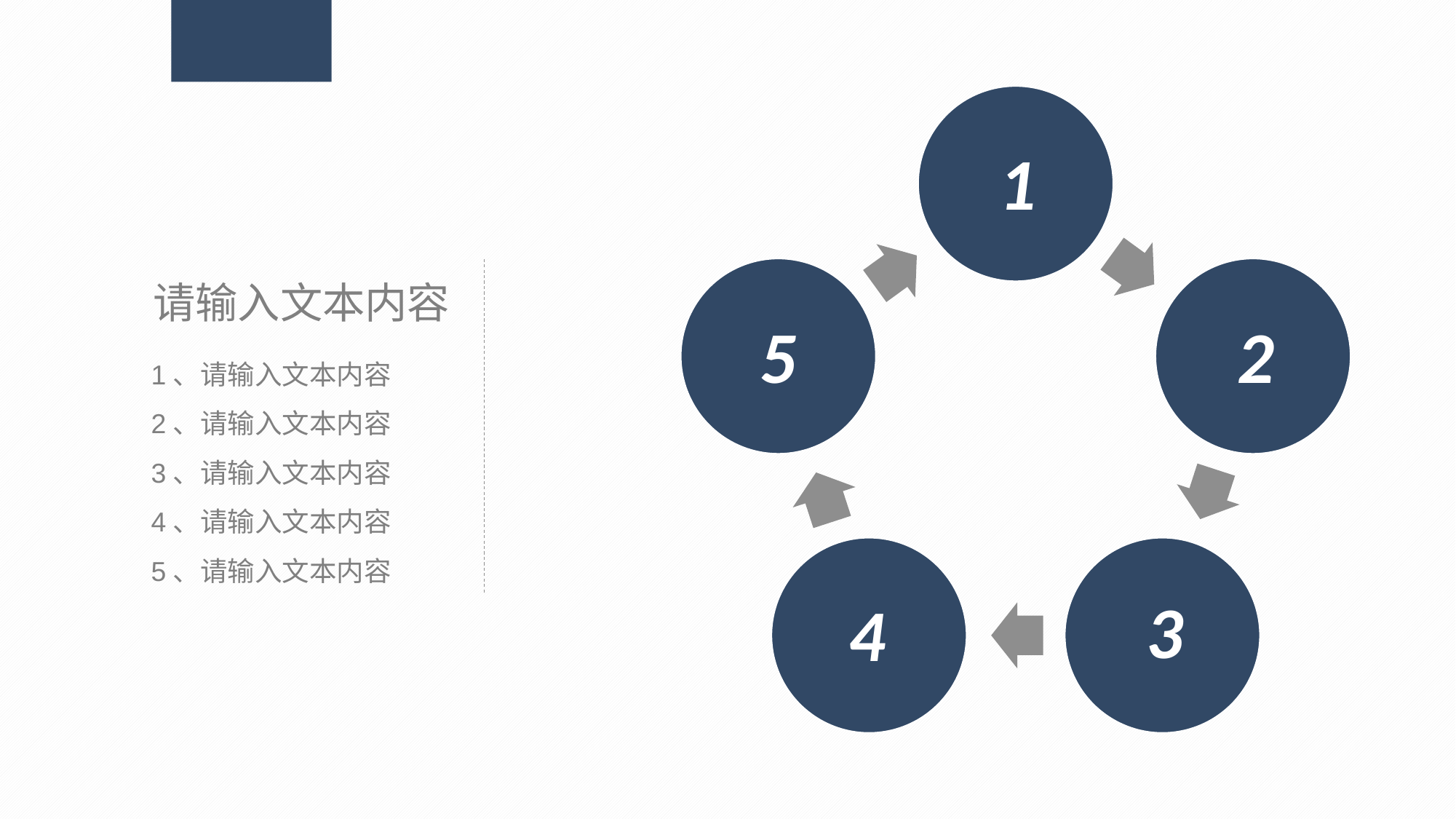

1
请输入文本内容
5
2
1、请输入文本内容
2、请输入文本内容
3、请输入文本内容
4、请输入文本内容
5、请输入文本内容
3
4